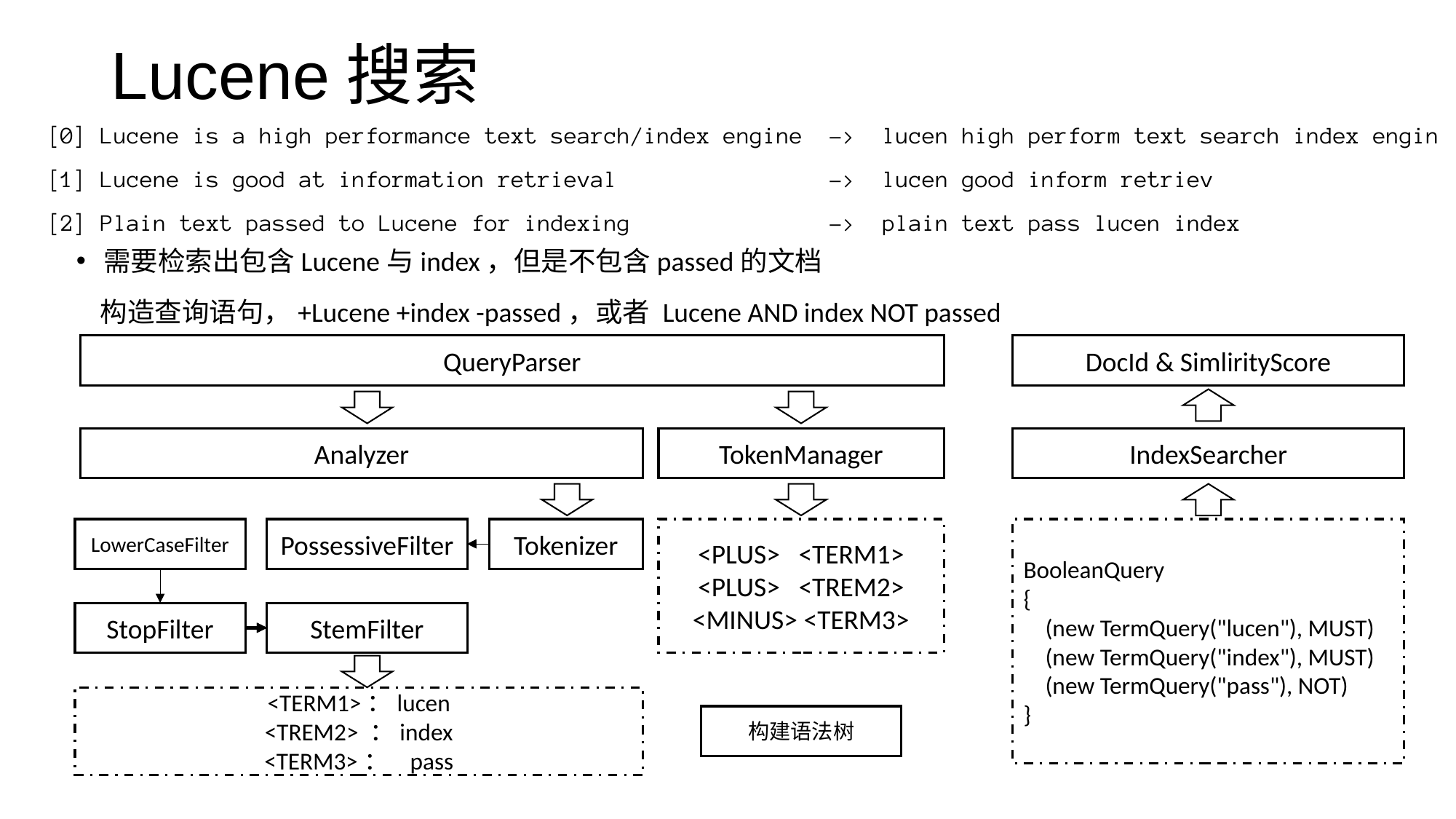

# Lucene搜索
[0] Lucene is a high performance text search/index engine  ->  lucen high perform text search index engin
[1] Lucene is good at information retrieval                ->  lucen good inform retriev
[2] Plain text passed to Lucene for indexing               ->  plain text pass lucen index
需要检索出包含Lucene与index，但是不包含passed的文档
构造查询语句，+Lucene +index -passed，或者 Lucene AND index NOT passed
QueryParser
DocId & SimlirityScore

Analyzer
TokenManager
IndexSearcher

LowerCaseFilter
PossessiveFilter
Tokenizer
<PLUS>   <TERM1>
<PLUS>   <TREM2>
<MINUS> <TERM3>
BooleanQuery
{
    (new TermQuery("lucen"), MUST)
    (new TermQuery("index"), MUST)
    (new TermQuery("pass"), NOT)
}
StopFilter
StemFilter

<TERM1>：lucen
<TREM2> ：index
<TERM3>：   pass
构建语法树